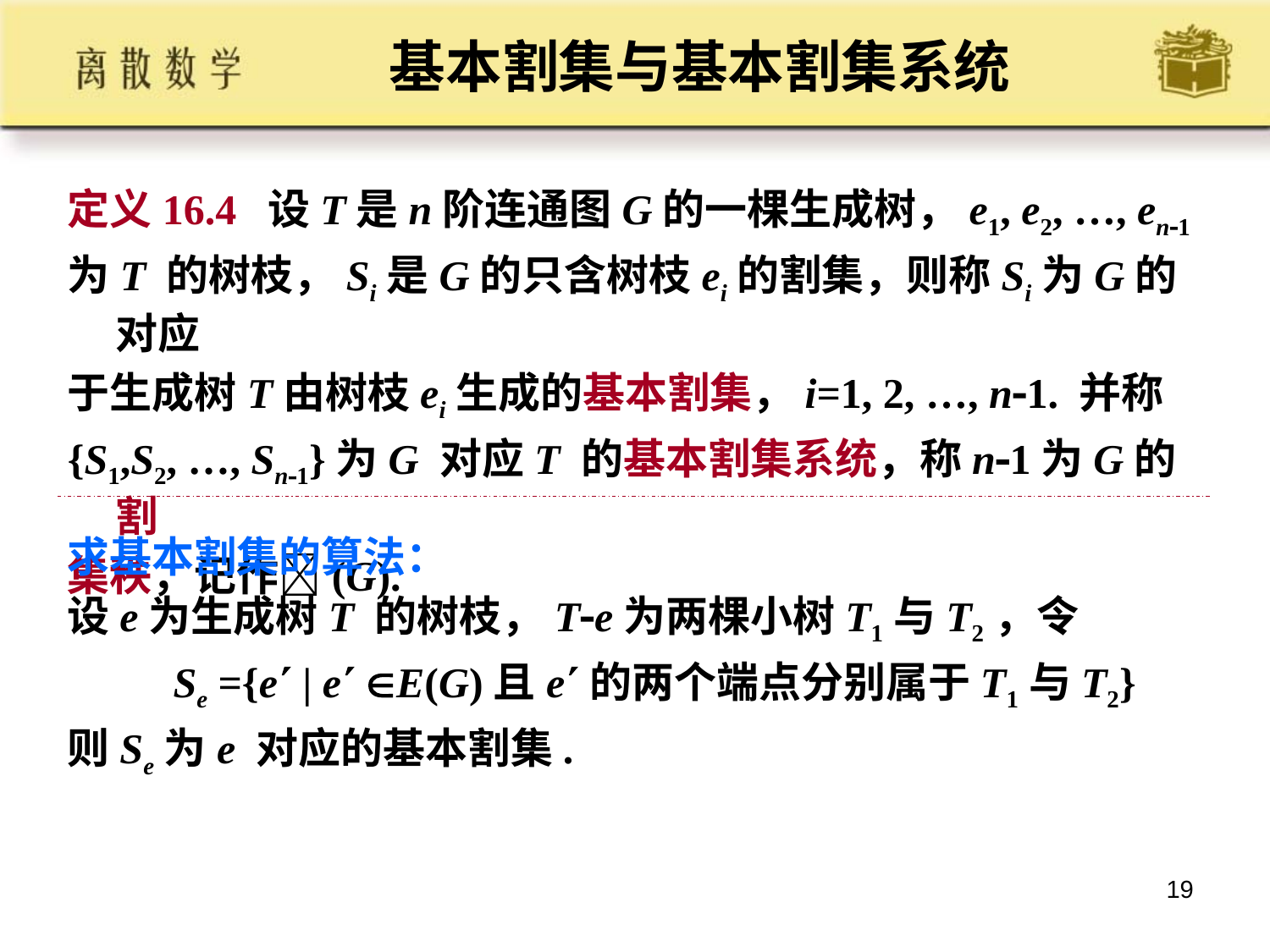

# 基本割集与基本割集系统
定义16.4  设T是n阶连通图G的一棵生成树，e1, e2, …, en−1
为T 的树枝，Si是G的只含树枝ei的割集，则称Si为G的对应
于生成树T由树枝ei生成的基本割集，i=1, 2, …, n−1. 并称
{S1,S2, …, Sn−1}为G 对应T 的基本割集系统，称n−1为G的割
集秩，记作η(G).
求基本割集的算法：
设e为生成树T 的树枝，T−e为两棵小树T1与T2，令
          Se ={e′ | e′ ∈E(G)且e′的两个端点分别属于T1与T2}
则Se为e 对应的基本割集.
19